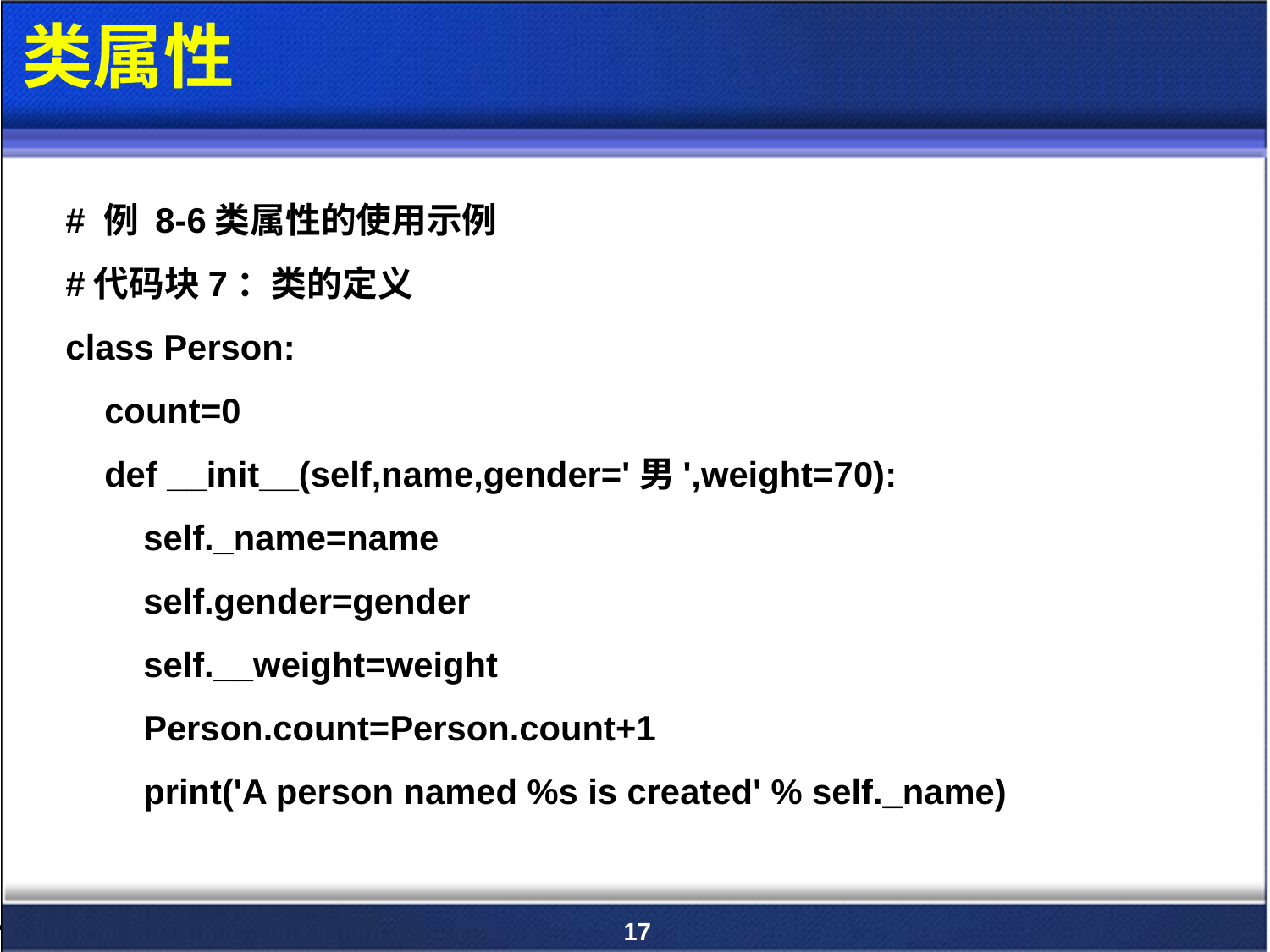

# 类属性
# 例 8‑6类属性的使用示例
#代码块7：类的定义
class Person:
    count=0
    def __init__(self,name,gender='男',weight=70):
        self._name=name
        self.gender=gender
        self.__weight=weight
        Person.count=Person.count+1
        print('A person named %s is created' % self._name)
17